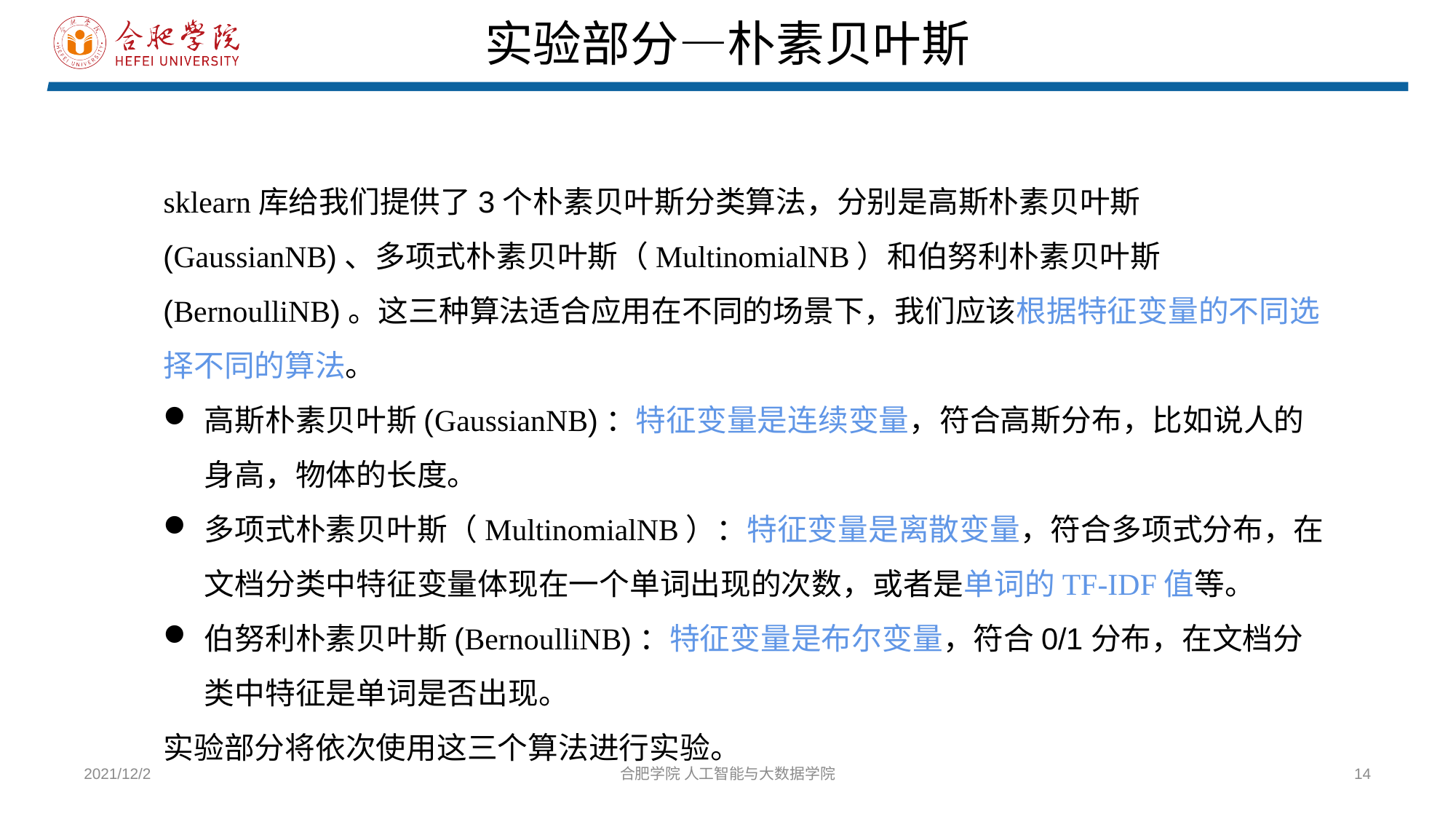

实验部分—朴素贝叶斯
sklearn库给我们提供了3个朴素贝叶斯分类算法，分别是高斯朴素贝叶斯(GaussianNB)、多项式朴素贝叶斯（MultinomialNB）和伯努利朴素贝叶斯(BernoulliNB)。这三种算法适合应用在不同的场景下，我们应该根据特征变量的不同选择不同的算法。
高斯朴素贝叶斯(GaussianNB)：特征变量是连续变量，符合高斯分布，比如说人的身高，物体的长度。
多项式朴素贝叶斯（MultinomialNB）：特征变量是离散变量，符合多项式分布，在文档分类中特征变量体现在一个单词出现的次数，或者是单词的TF-IDF值等。
伯努利朴素贝叶斯(BernoulliNB)：特征变量是布尔变量，符合0/1分布，在文档分类中特征是单词是否出现。
实验部分将依次使用这三个算法进行实验。
2021/12/2
合肥学院 人工智能与大数据学院
14